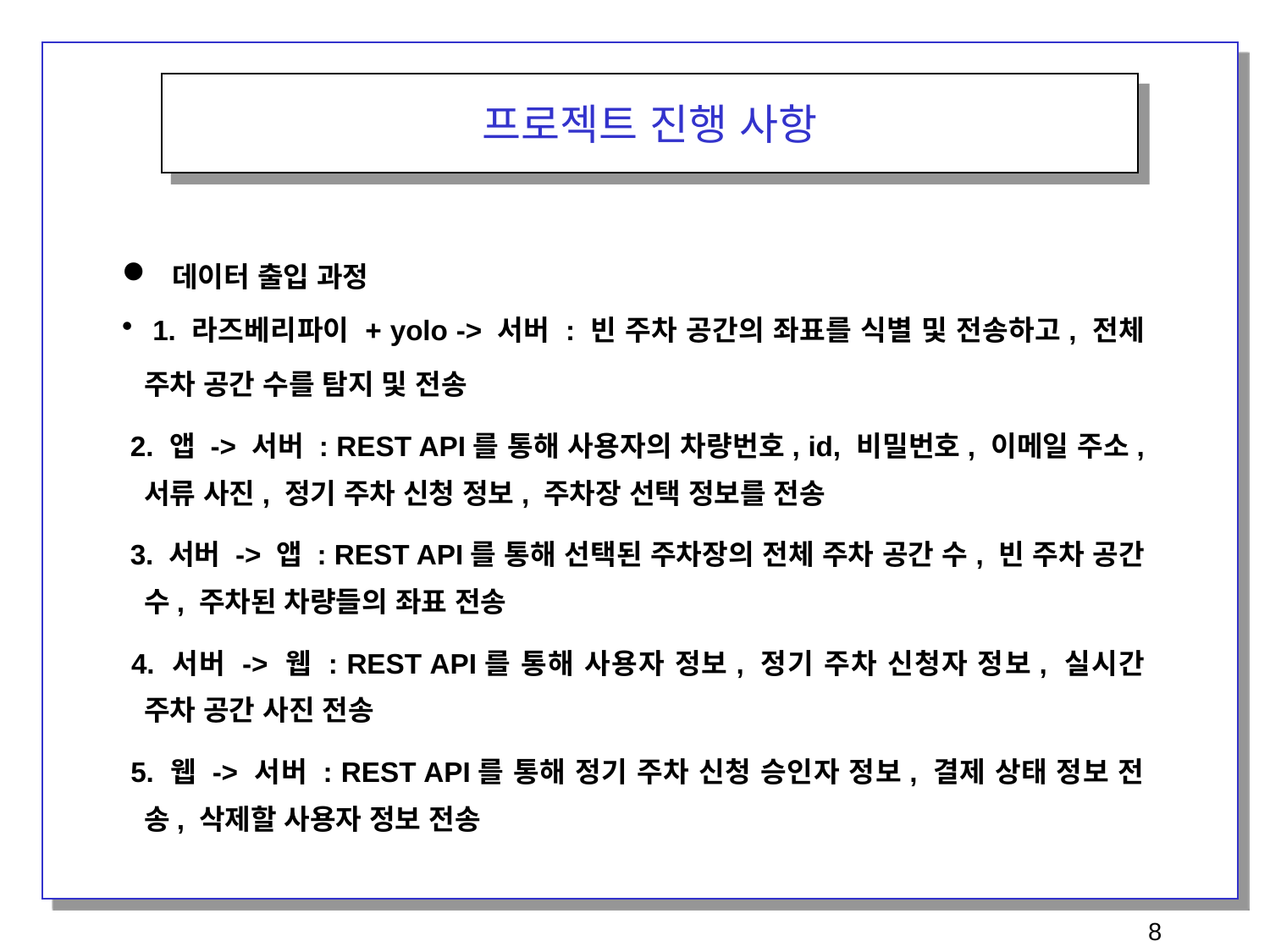

프로젝트 진행 사항
  데이터 출입 과정
 1. 라즈베리파이 + yolo -> 서버 : 빈 주차 공간의 좌표를 식별 및 전송하고, 전체 주차 공간 수를 탐지 및 전송
 2. 앱 -> 서버 : REST API를 통해 사용자의 차량번호, id, 비밀번호, 이메일 주소, 서류 사진, 정기 주차 신청 정보, 주차장 선택 정보를 전송
 3. 서버 -> 앱 : REST API를 통해 선택된 주차장의 전체 주차 공간 수, 빈 주차 공간 수, 주차된 차량들의 좌표 전송
 4. 서버 -> 웹 : REST API를 통해 사용자 정보, 정기 주차 신청자 정보, 실시간 주차 공간 사진 전송
 5. 웹 -> 서버 : REST API를 통해 정기 주차 신청 승인자 정보, 결제 상태 정보 전송, 삭제할 사용자 정보 전송
8